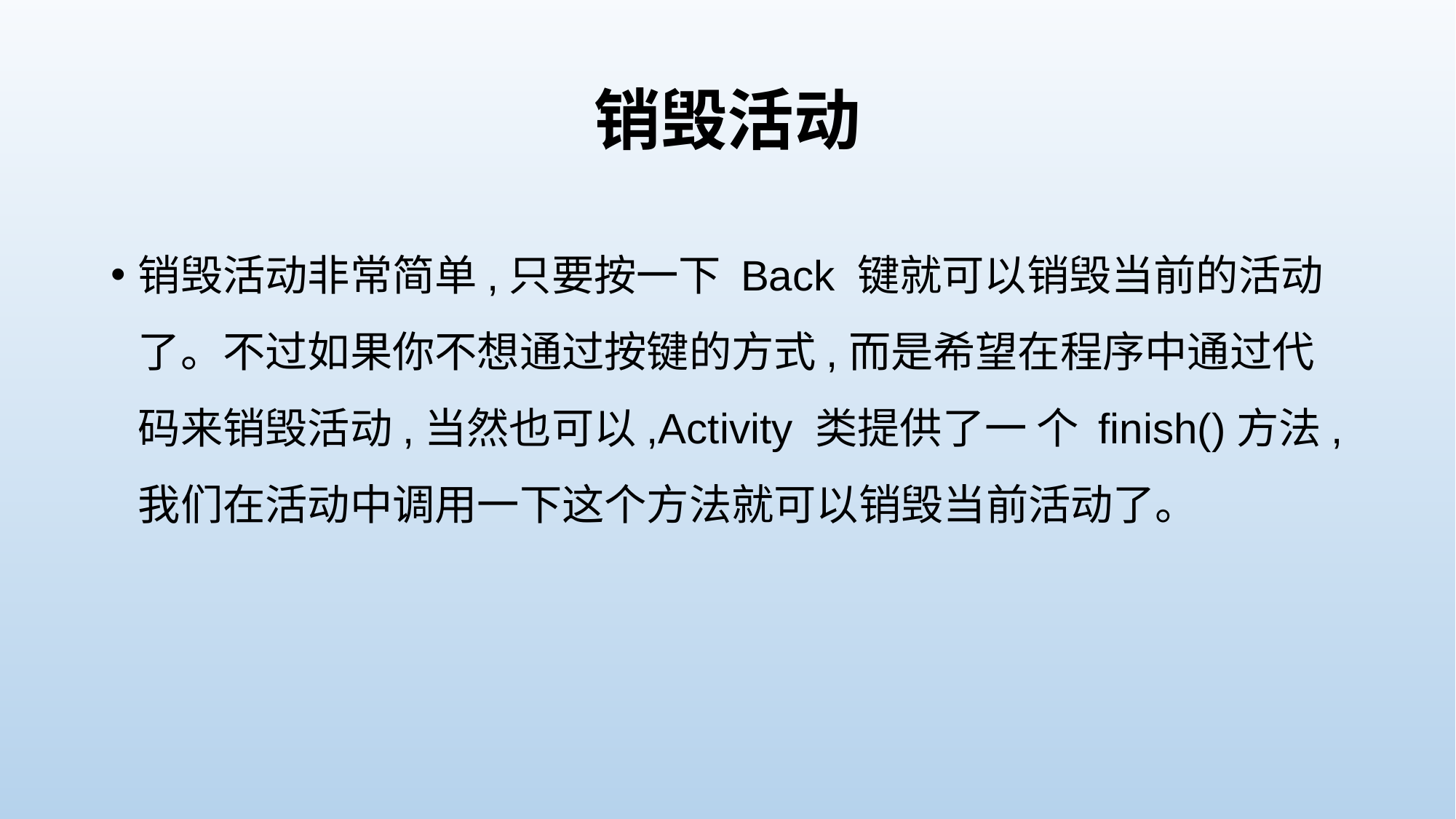

# 销毁活动
销毁活动非常简单,只要按一下 Back 键就可以销毁当前的活动了。不过如果你不想通过按键的方式,而是希望在程序中通过代码来销毁活动,当然也可以,Activity 类提供了一 个 finish()方法,我们在活动中调用一下这个方法就可以销毁当前活动了。